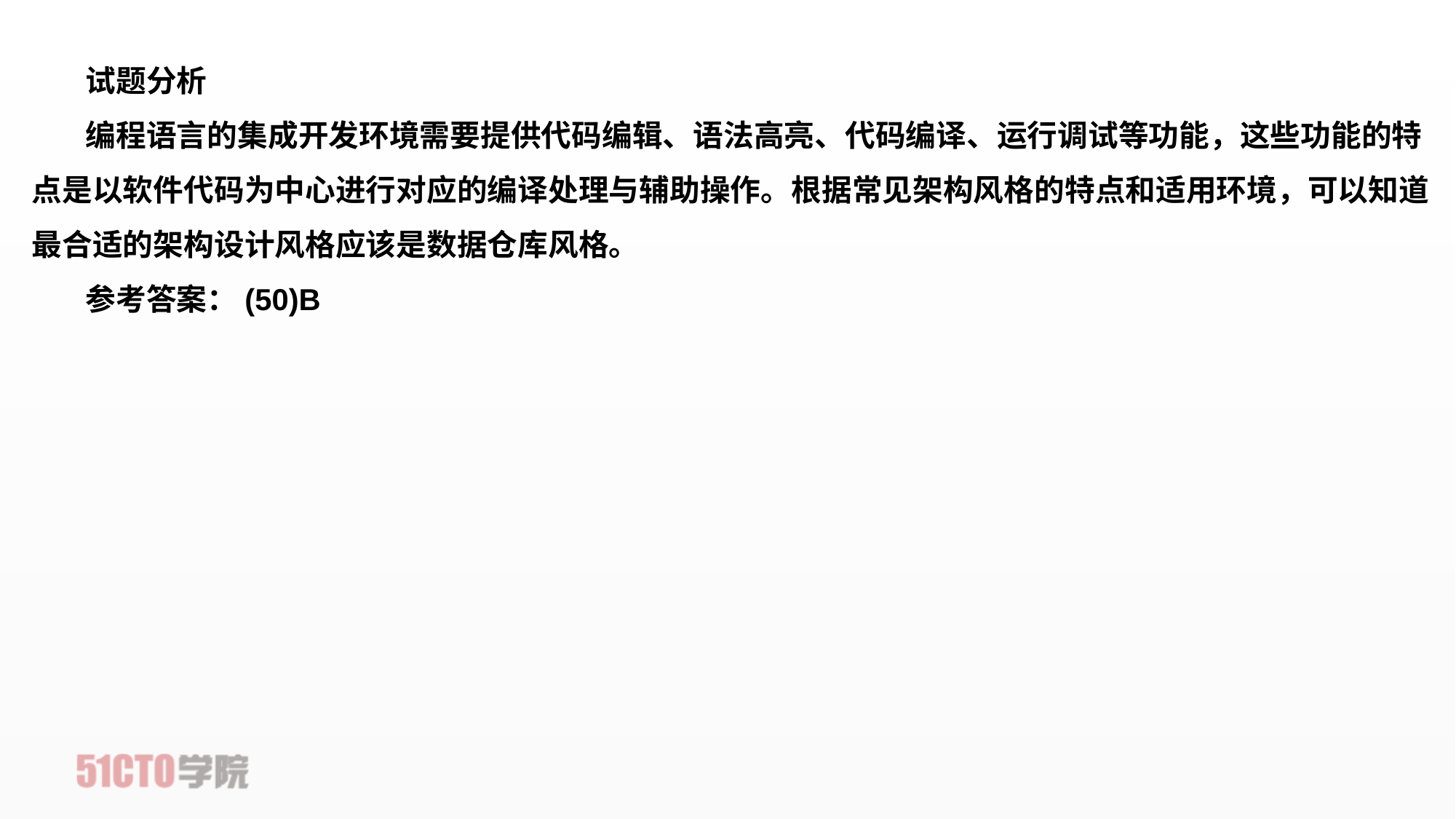

试题分析
编程语言的集成开发环境需要提供代码编辑、语法高亮、代码编译、运行调试等功能，这些功能的特点是以软件代码为中心进行对应的编译处理与辅助操作。根据常见架构风格的特点和适用环境，可以知道最合适的架构设计风格应该是数据仓库风格。
参考答案：(50)B